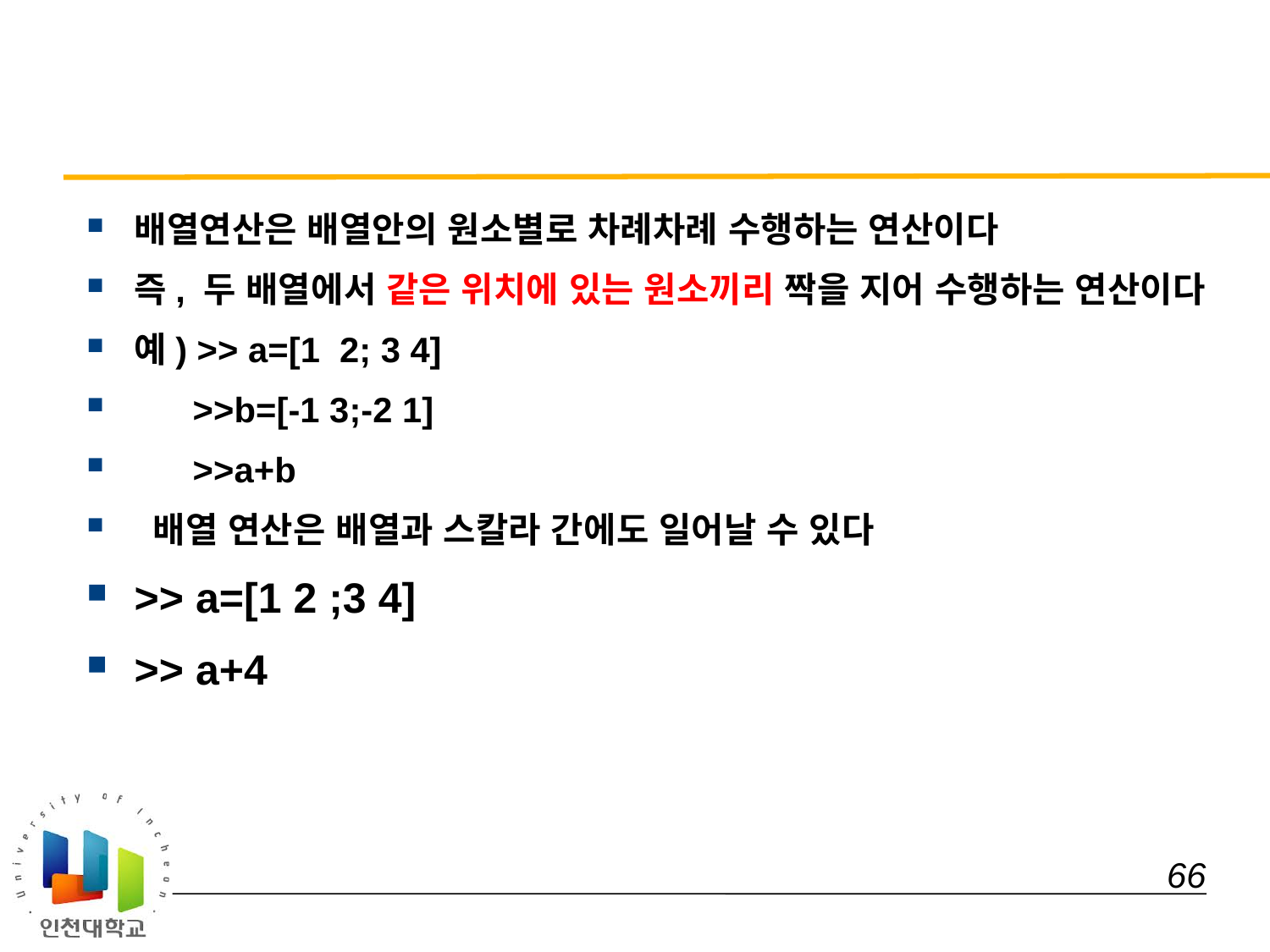

#
배열연산은 배열안의 원소별로 차례차례 수행하는 연산이다
즉, 두 배열에서 같은 위치에 있는 원소끼리 짝을 지어 수행하는 연산이다
예) >> a=[1  2; 3 4]
      >>b=[-1 3;-2 1]
      >>a+b
 배열 연산은 배열과 스칼라 간에도 일어날 수 있다
>> a=[1 2 ;3 4]
>> a+4

 66